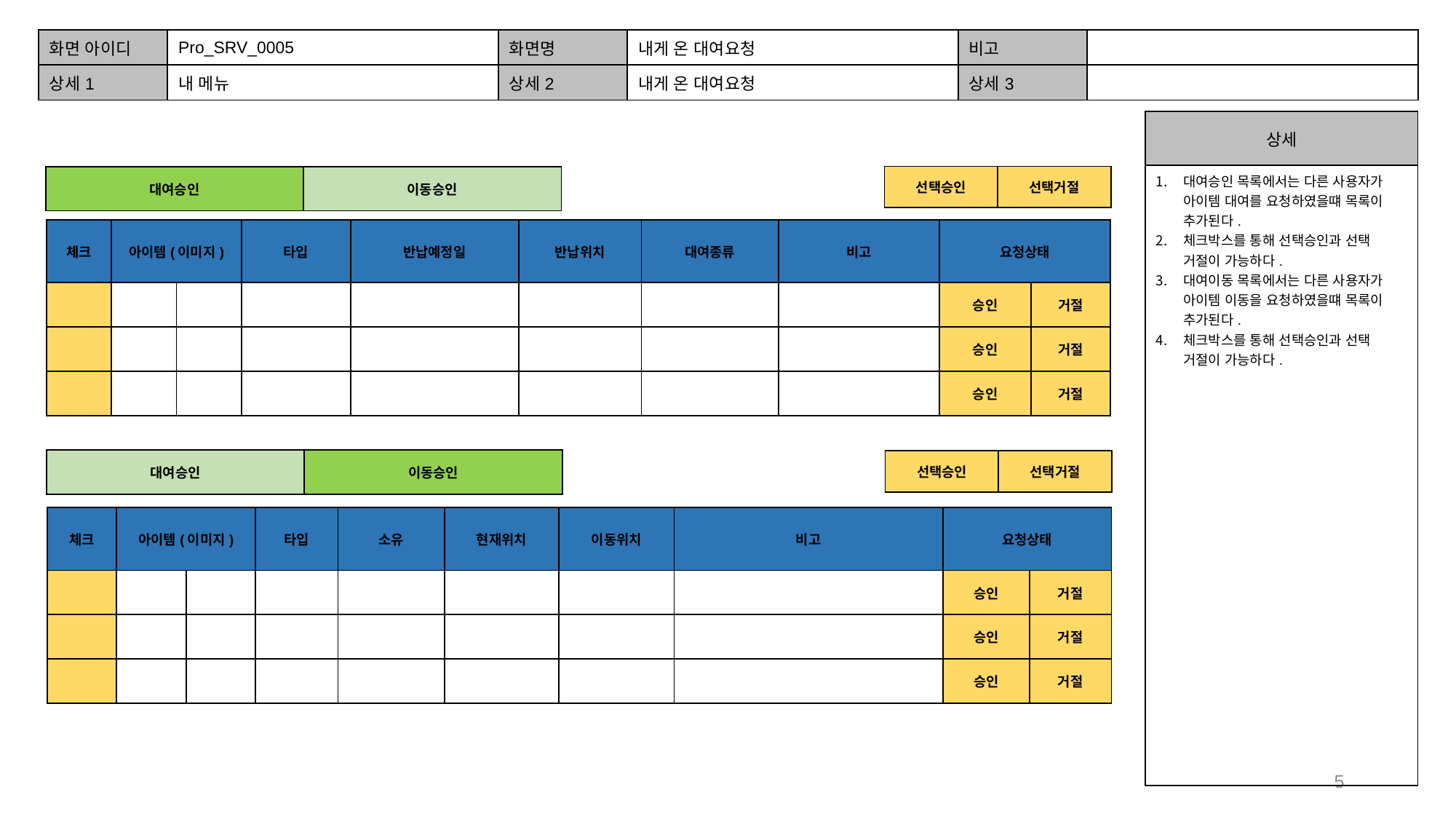

| 화면 아이디 | Pro\_SRV\_0005 | 화면명 | 내게 온 대여요청 | 비고 |  |
| --- | --- | --- | --- | --- | --- |
| 상세1 | 내 메뉴 | 상세2 | 내게 온 대여요청 | 상세3 |  |
| 상세 |
| --- |
| 대여승인 목록에서는 다른 사용자가 아이템 대여를 요청하였을떄 목록이 추가된다. 체크박스를 통해 선택승인과 선택 거절이 가능하다. 대여이동 목록에서는 다른 사용자가 아이템 이동을 요청하였을떄 목록이 추가된다. 체크박스를 통해 선택승인과 선택 거절이 가능하다. |
| 선택승인 | 선택거절 |
| --- | --- |
| 대여승인 | 이동승인 |
| --- | --- |
| 체크 | 아이템(이미지) |  | 타입 | 반납예정일 | 반납위치 | 대여종류 | 비고 | 요청상태 |  |
| --- | --- | --- | --- | --- | --- | --- | --- | --- | --- |
|  |  |  |  |  |  |  |  | 승인 | 거절 |
|  |  |  |  |  |  |  |  | 승인 | 거절 |
|  |  |  |  |  |  |  |  | 승인 | 거절 |
| 대여승인 | 이동승인 |
| --- | --- |
| 선택승인 | 선택거절 |
| --- | --- |
| 체크 | 아이템(이미지) |  | 타입 | 소유 | 현재위치 | 이동위치 | 비고 | 요청상태 |  |
| --- | --- | --- | --- | --- | --- | --- | --- | --- | --- |
|  |  |  |  |  |  |  |  | 승인 | 거절 |
|  |  |  |  |  |  |  |  | 승인 | 거절 |
|  |  |  |  |  |  |  |  | 승인 | 거절 |
5